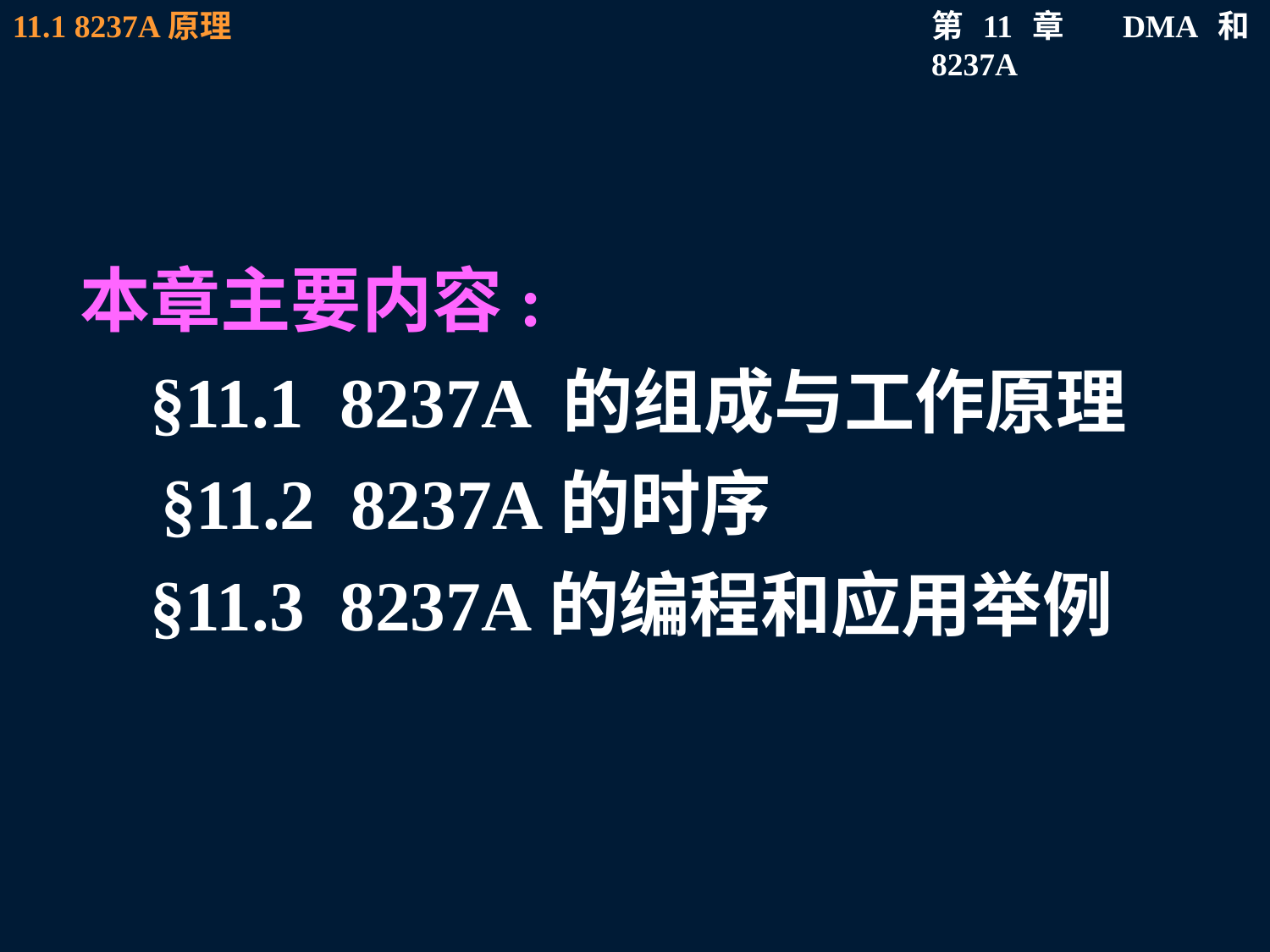

本章主要内容:
    §11.1  8237A 的组成与工作原理
    §11.2  8237A的时序
    §11.3  8237A的编程和应用举例